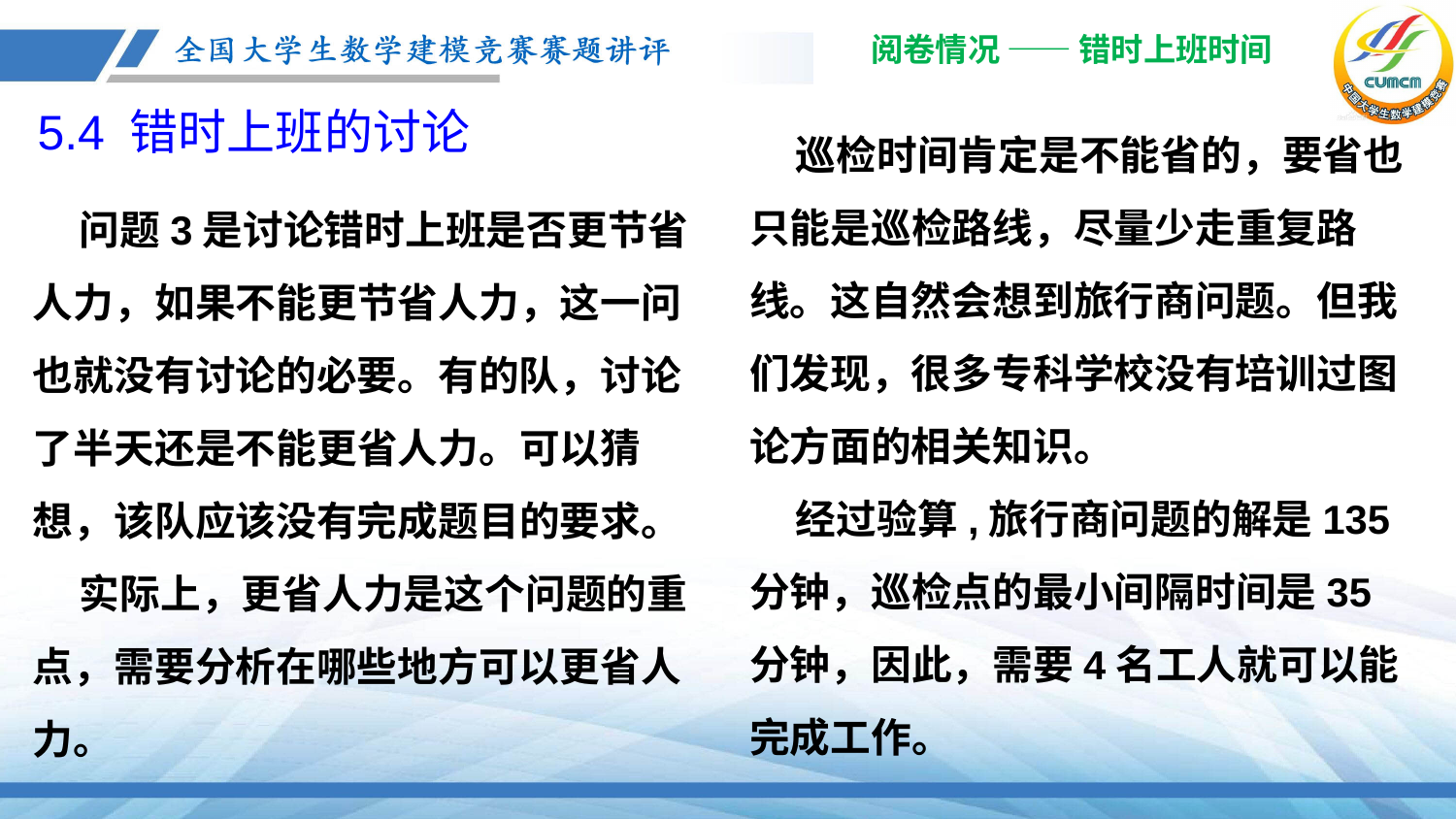

阅卷情况 —— 错时上班时间
5.4 错时上班的讨论
    巡检时间肯定是不能省的，要省也只能是巡检路线，尽量少走重复路线。这自然会想到旅行商问题。但我
们发现，很多专科学校没有培训过图论方面的相关知识。
    经过验算,旅行商问题的解是135分钟，巡检点的最小间隔时间是35分钟，因此，需要4名工人就可以能完成工作。
    问题3是讨论错时上班是否更节省人力，如果不能更节省人力，这一问也就没有讨论的必要。有的队，讨论了半天还是不能更省人力。可以猜想，该队应该没有完成题目的要求。
    实际上，更省人力是这个问题的重点，需要分析在哪些地方可以更省人力。